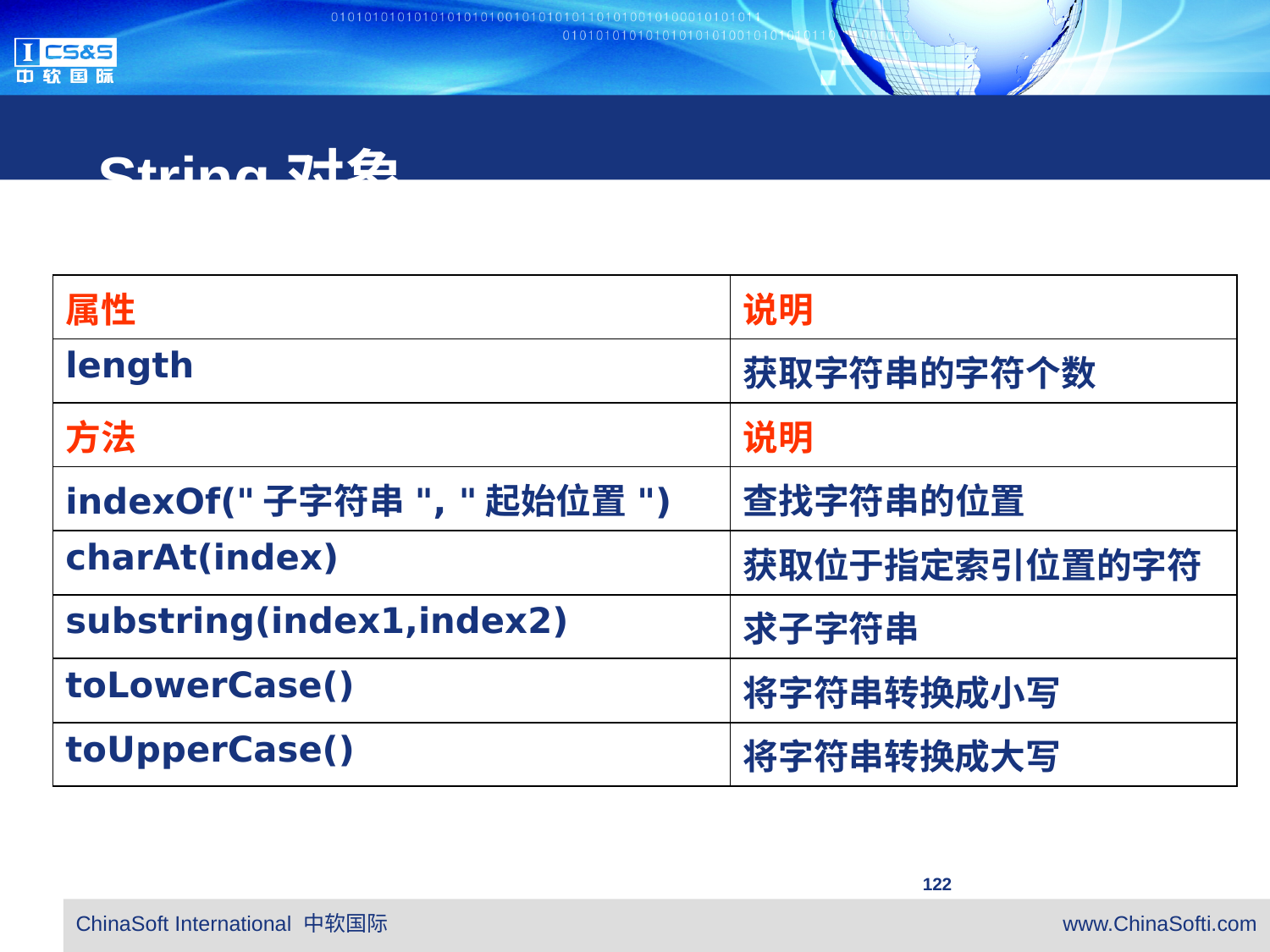

String对象
| 属性 | 说明 |
| --- | --- |
| length | 获取字符串的字符个数 |
| 方法 | 说明 |
| indexOf("子字符串", "起始位置") | 查找字符串的位置 |
| charAt(index) | 获取位于指定索引位置的字符 |
| substring(index1,index2) | 求子字符串 |
| toLowerCase() | 将字符串转换成小写 |
| toUpperCase() | 将字符串转换成大写 |
122